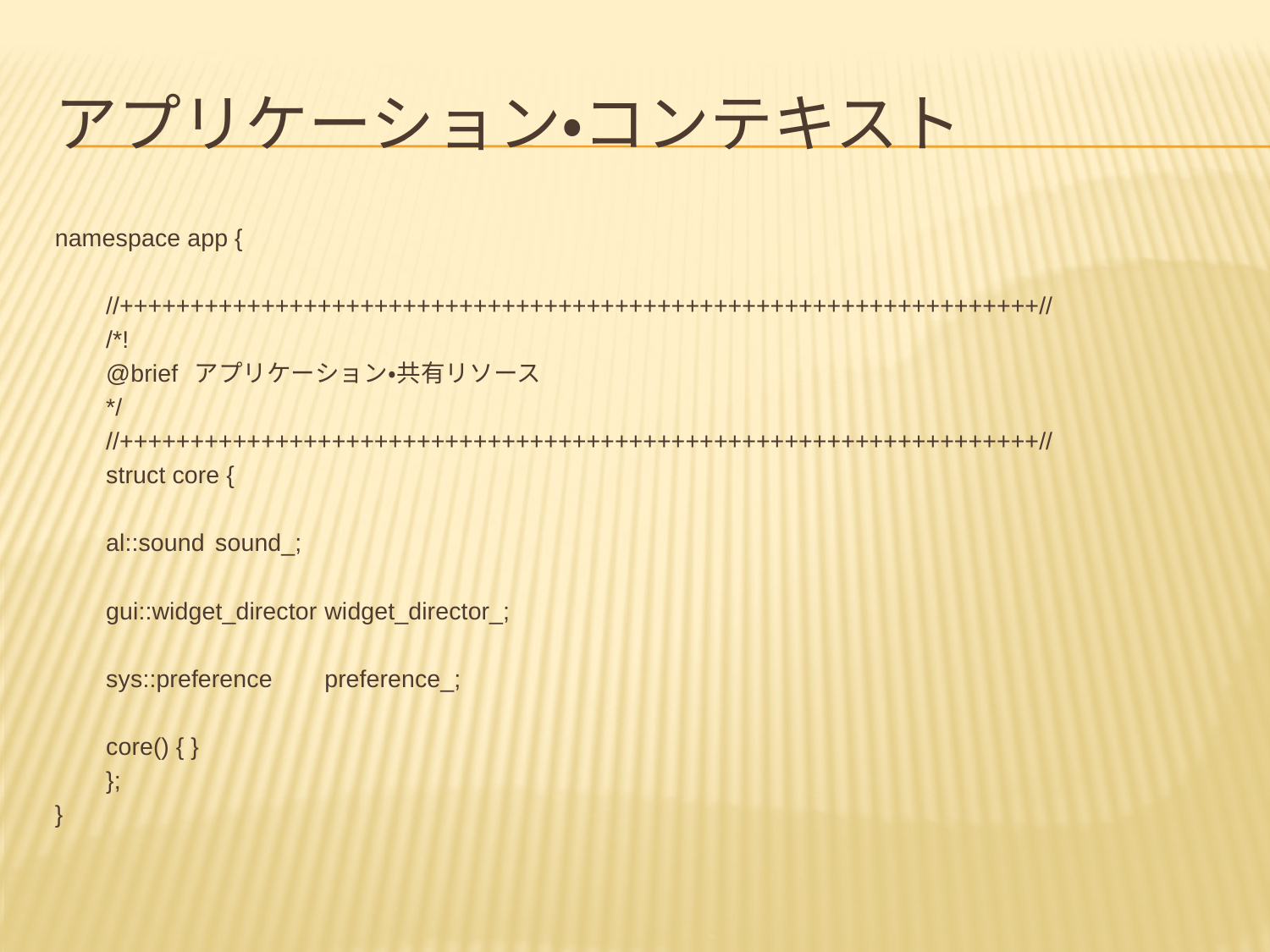

# アプリケーション・コンテキスト
namespace app {

	//+++++++++++++++++++++++++++++++++++++++++++++++++++++++++++++++++//
	/*!
		@brief  アプリケーション・共有リソース
	*/
	//+++++++++++++++++++++++++++++++++++++++++++++++++++++++++++++++++//
	struct core {

		al::sound	sound_;

		gui::widget_director	widget_director_;

		sys::preference	preference_;

		core() { }
	};
}